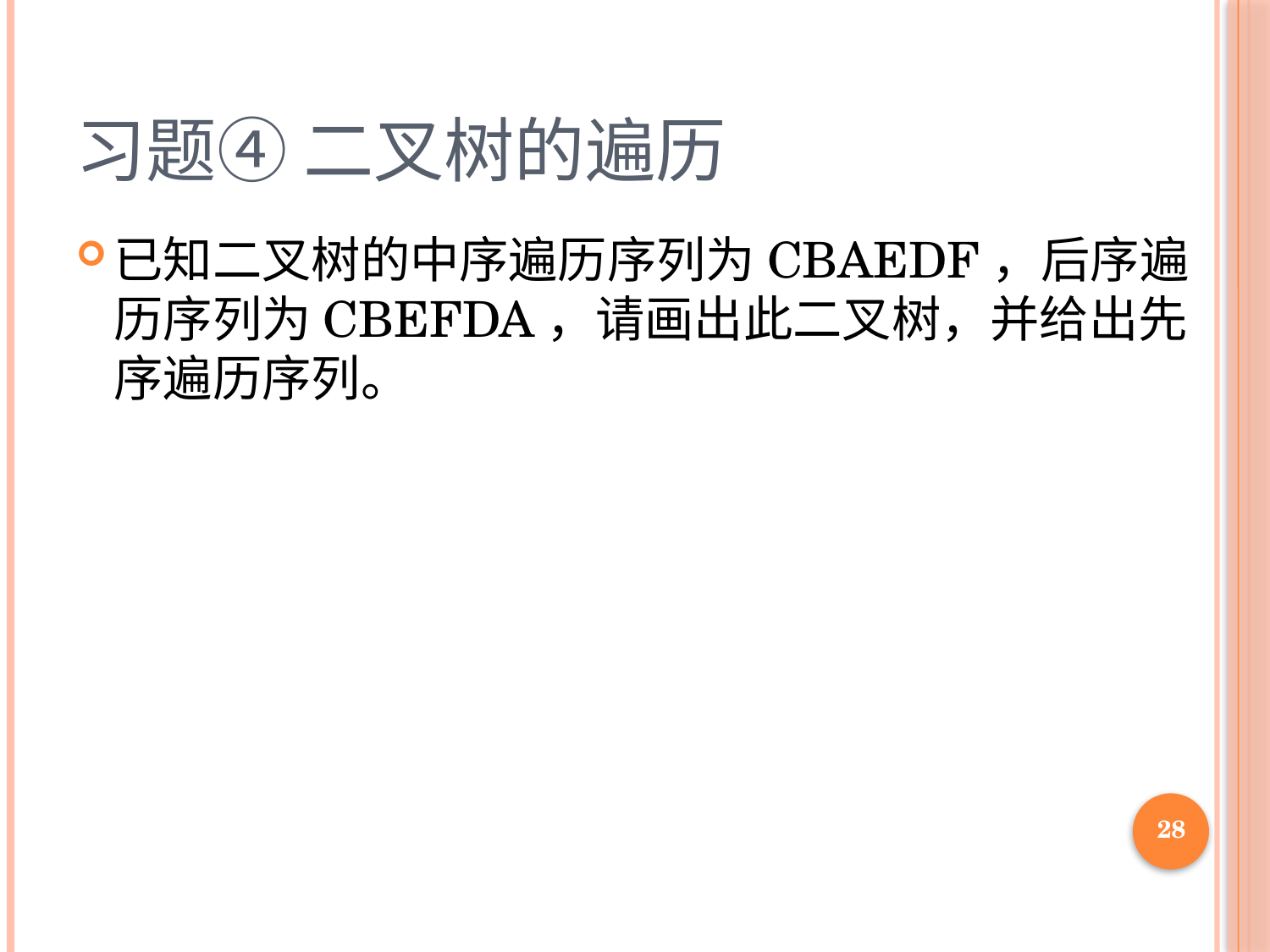

# 习题④ 二叉树的遍历
已知二叉树的中序遍历序列为CBAEDF，后序遍历序列为CBEFDA，请画出此二叉树，并给出先序遍历序列。
28